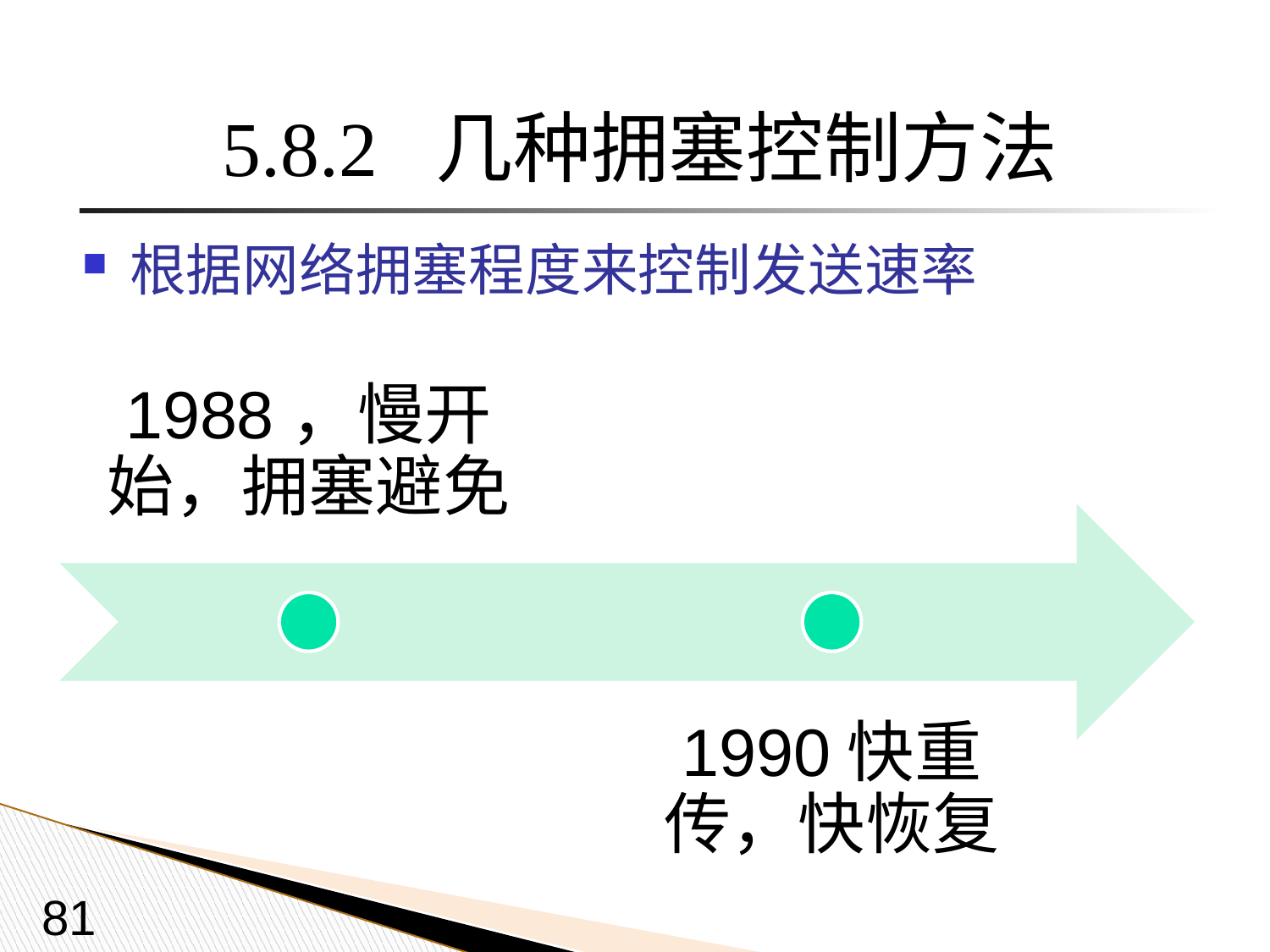

# 5.8.2  几种拥塞控制方法
根据网络拥塞程度来控制发送速率
1988，慢开始，拥塞避免
1990快重传，快恢复
81